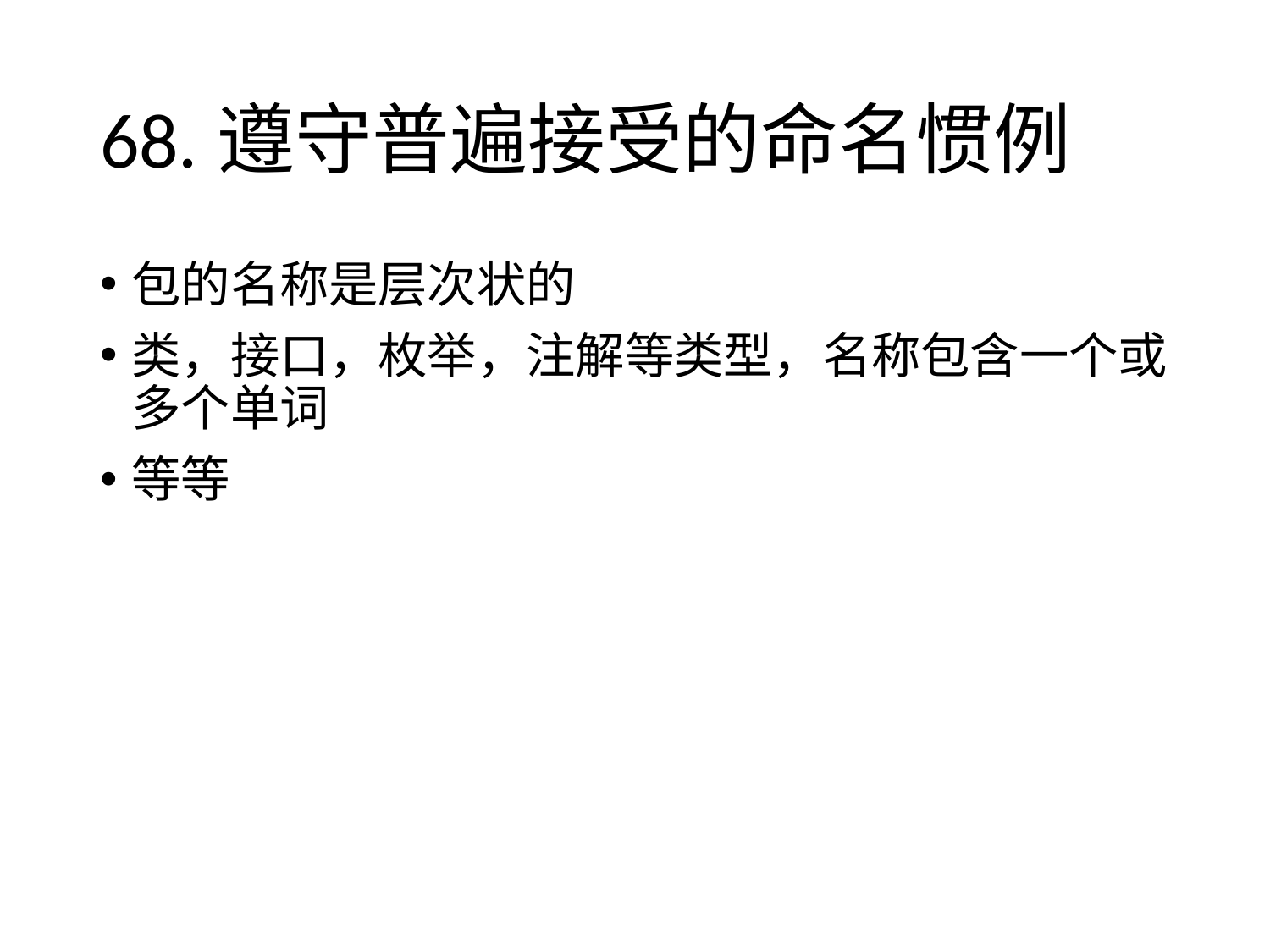

# 68.遵守普遍接受的命名惯例
包的名称是层次状的
类，接口，枚举，注解等类型，名称包含一个或多个单词
等等